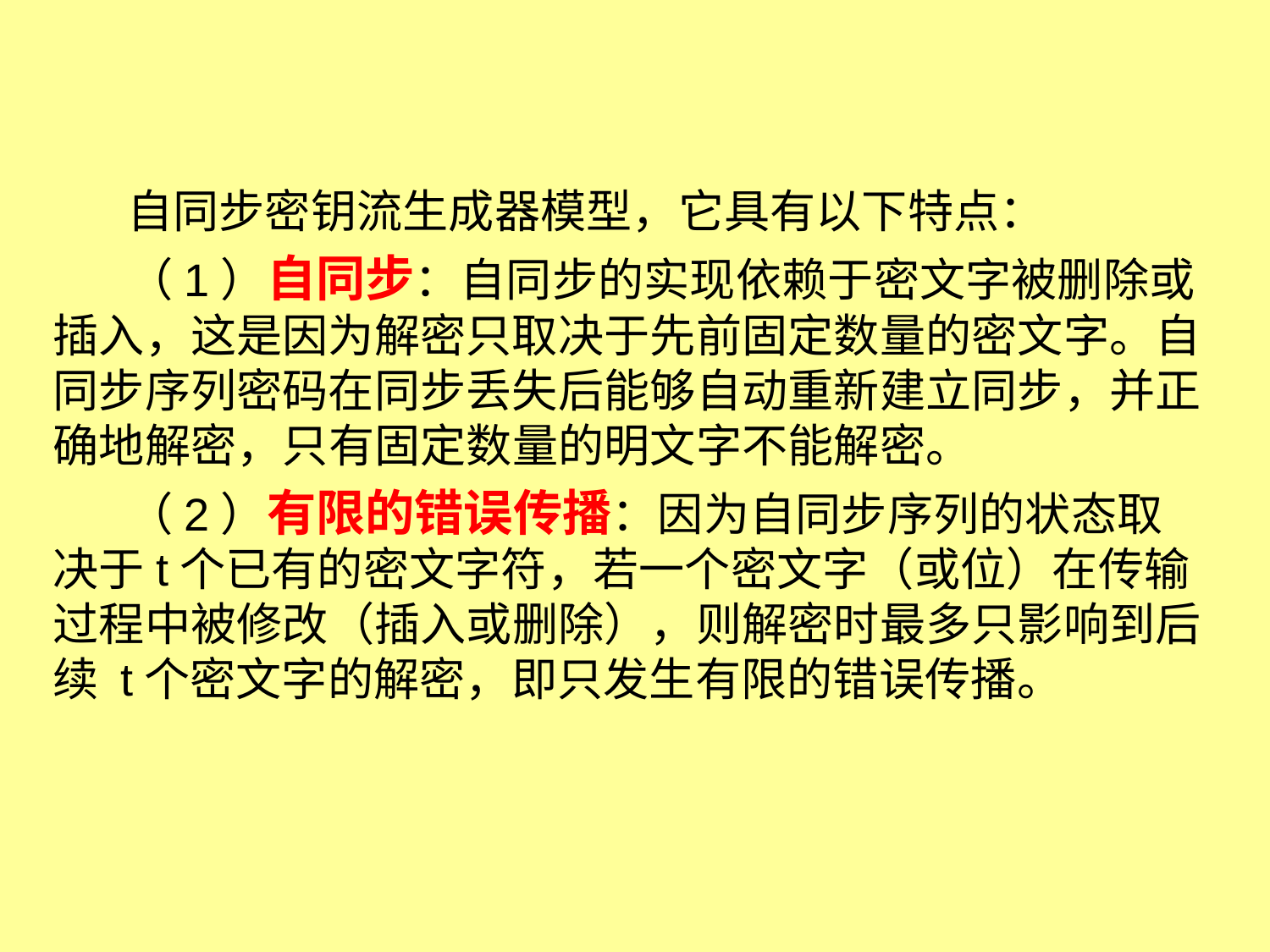

#
自同步密钥流生成器模型，它具有以下特点：
（1）自同步：自同步的实现依赖于密文字被删除或插入，这是因为解密只取决于先前固定数量的密文字。自同步序列密码在同步丢失后能够自动重新建立同步，并正确地解密，只有固定数量的明文字不能解密。
（2）有限的错误传播：因为自同步序列的状态取决于t个已有的密文字符，若一个密文字（或位）在传输过程中被修改（插入或删除），则解密时最多只影响到后续 t个密文字的解密，即只发生有限的错误传播。